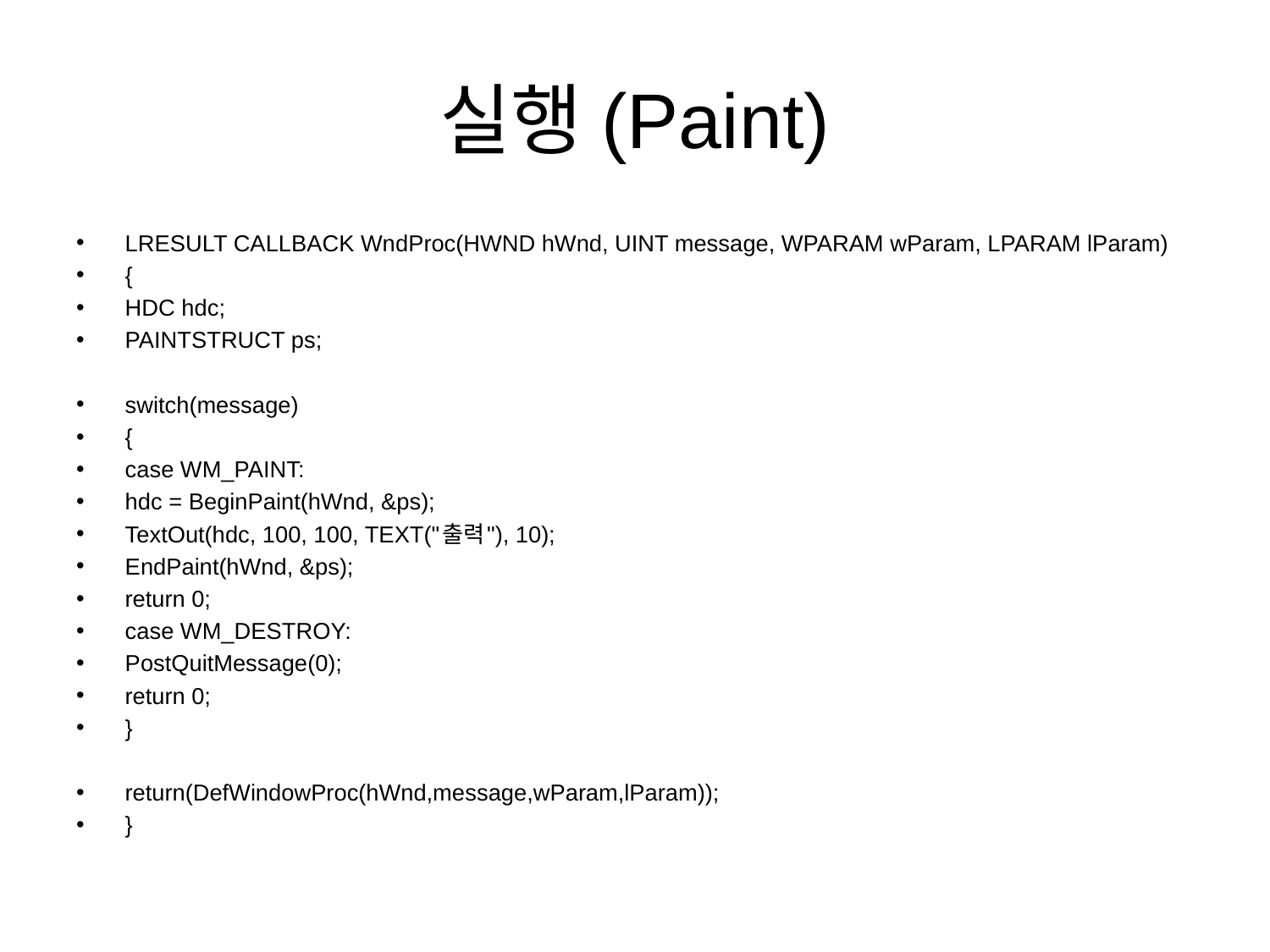

# 실행(Paint)
LRESULT CALLBACK WndProc(HWND hWnd, UINT message, WPARAM wParam, LPARAM lParam)
{
HDC hdc;
PAINTSTRUCT ps;

switch(message)
{
case WM_PAINT:
hdc = BeginPaint(hWnd, &ps);
TextOut(hdc, 100, 100, TEXT("출력"), 10);
EndPaint(hWnd, &ps);
return 0;
case WM_DESTROY:
PostQuitMessage(0);
return 0;
}

return(DefWindowProc(hWnd,message,wParam,lParam));
}